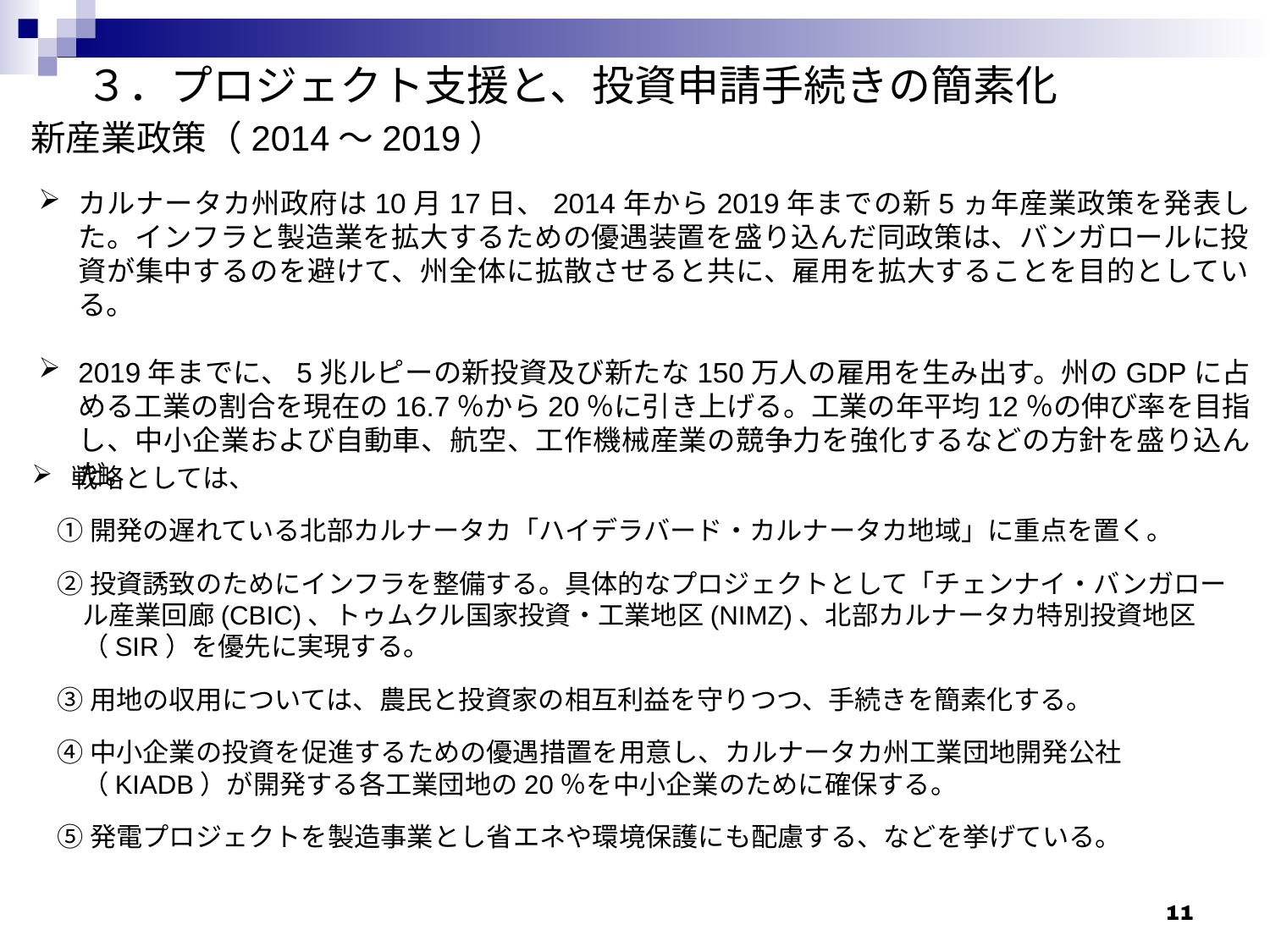

# ３．プロジェクト支援と、投資申請手続きの簡素化
新産業政策（2014～2019）
カルナータカ州政府は10月17日、2014年から2019年までの新5ヵ年産業政策を発表した。インフラと製造業を拡大するための優遇装置を盛り込んだ同政策は、バンガロールに投資が集中するのを避けて、州全体に拡散させると共に、雇用を拡大することを目的としている。

2019年までに、5兆ルピーの新投資及び新たな150万人の雇用を生み出す。州のGDPに占める工業の割合を現在の16.7％から20％に引き上げる。工業の年平均12％の伸び率を目指し、中小企業および自動車、航空、工作機械産業の競争力を強化するなどの方針を盛り込んだ。
戦略としては、
①開発の遅れている北部カルナータカ「ハイデラバード・カルナータカ地域」に重点を置く。
②投資誘致のためにインフラを整備する。具体的なプロジェクトとして「チェンナイ・バンガロール産業回廊(CBIC)、トゥムクル国家投資・工業地区(NIMZ)、北部カルナータカ特別投資地区（SIR）を優先に実現する。
③用地の収用については、農民と投資家の相互利益を守りつつ、手続きを簡素化する。
④中小企業の投資を促進するための優遇措置を用意し、カルナータカ州工業団地開発公社（KIADB）が開発する各工業団地の20％を中小企業のために確保する。
⑤発電プロジェクトを製造事業とし省エネや環境保護にも配慮する、などを挙げている。
11